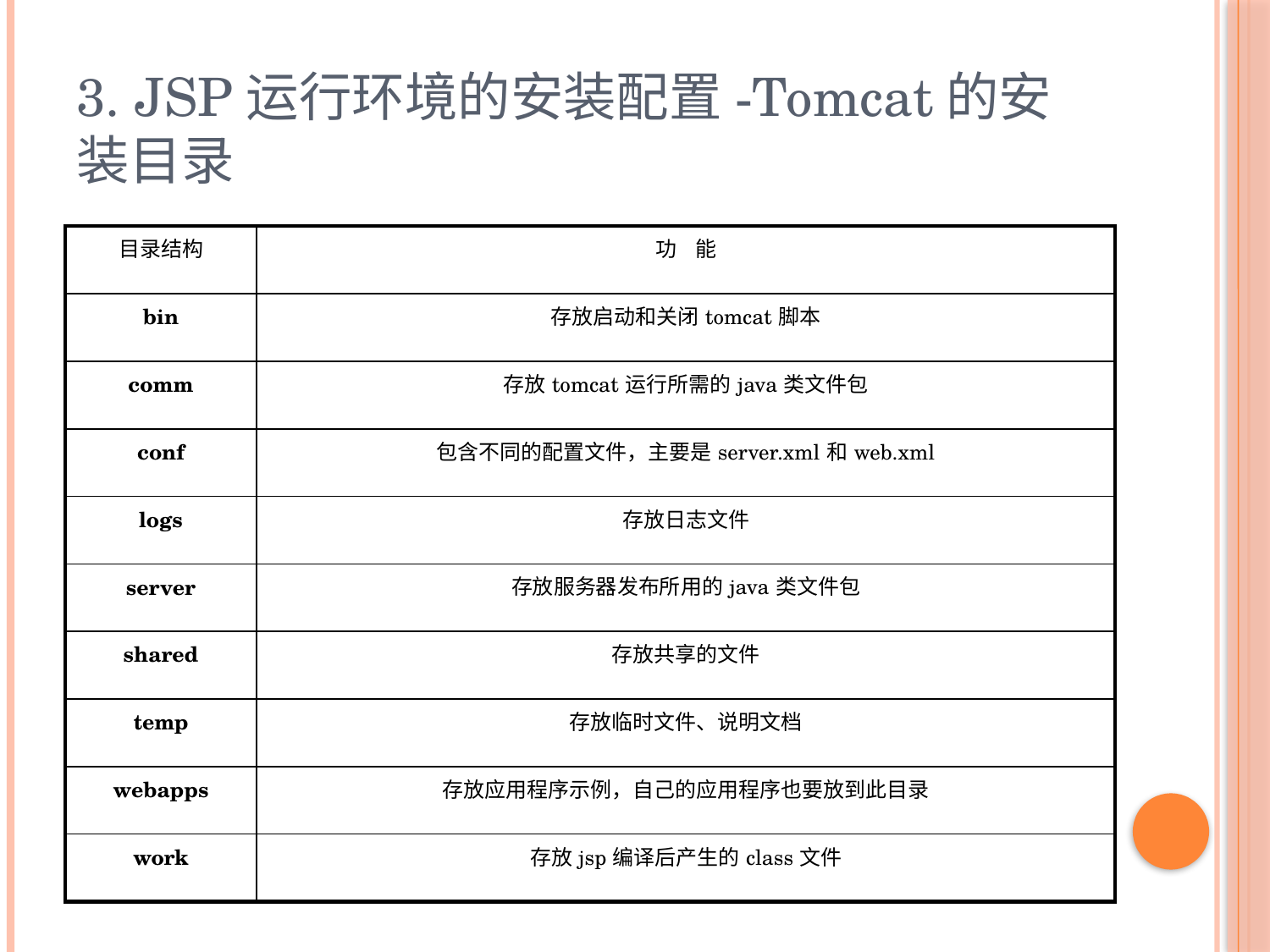

3. JSP运行环境的安装配置-Tomcat的安装目录
| 目录结构 | 功 能 |
| --- | --- |
| bin | 存放启动和关闭tomcat脚本 |
| comm | 存放tomcat运行所需的java类文件包 |
| conf | 包含不同的配置文件，主要是server.xml和web.xml |
| logs | 存放日志文件 |
| server | 存放服务器发布所用的java类文件包 |
| shared | 存放共享的文件 |
| temp | 存放临时文件、说明文档 |
| webapps | 存放应用程序示例，自己的应用程序也要放到此目录 |
| work | 存放jsp编译后产生的class文件 |